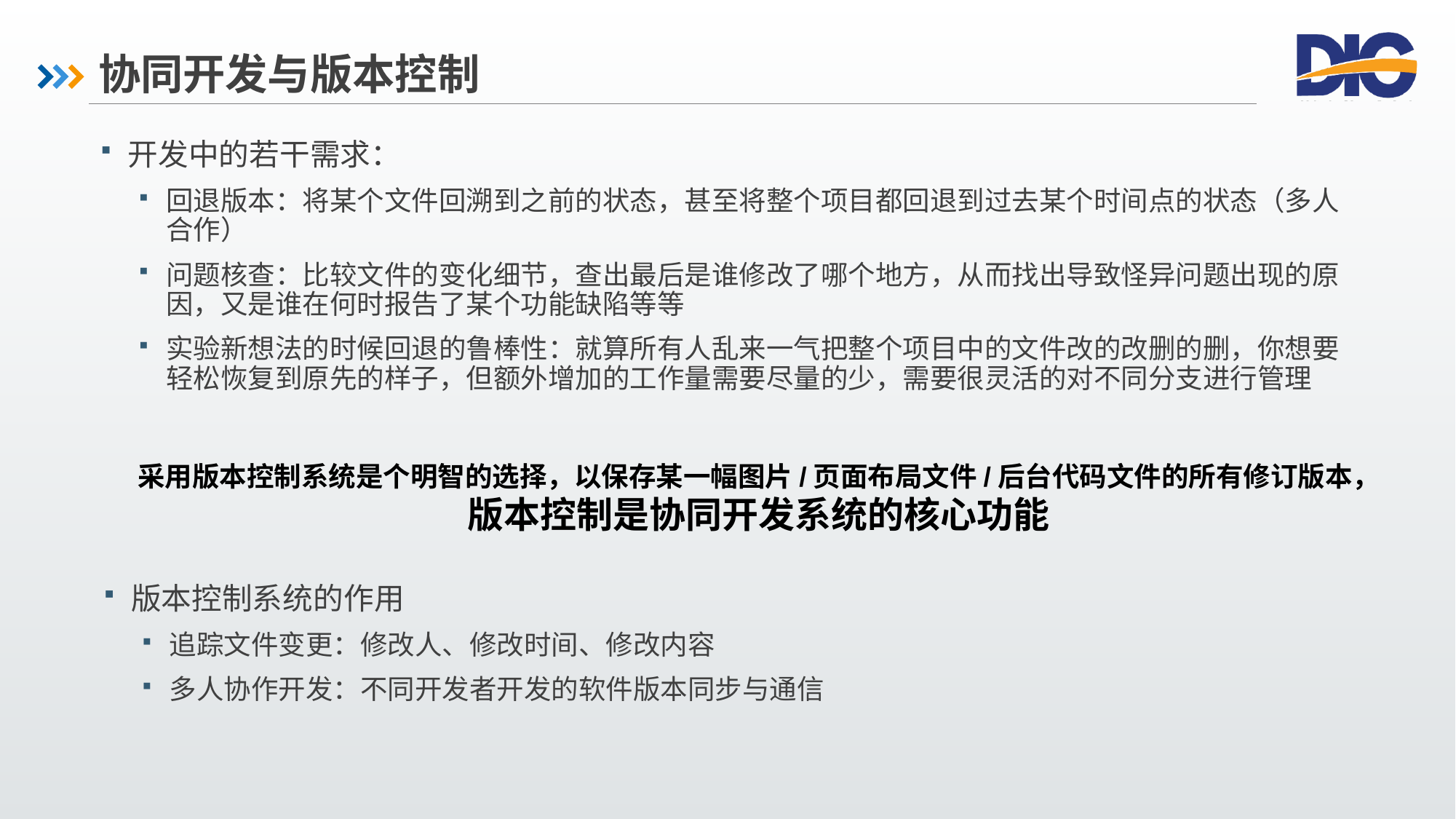

# 协同开发与版本控制
开发中的若干需求：
回退版本：将某个文件回溯到之前的状态，甚至将整个项目都回退到过去某个时间点的状态（多人合作）
问题核查：比较文件的变化细节，查出最后是谁修改了哪个地方，从而找出导致怪异问题出现的原因，又是谁在何时报告了某个功能缺陷等等
实验新想法的时候回退的鲁棒性：就算所有人乱来一气把整个项目中的文件改的改删的删，你想要轻松恢复到原先的样子，但额外增加的工作量需要尽量的少，需要很灵活的对不同分支进行管理
采用版本控制系统是个明智的选择，以保存某一幅图片/页面布局文件/后台代码文件的所有修订版本，
版本控制是协同开发系统的核心功能
版本控制系统的作用
追踪文件变更：修改人、修改时间、修改内容
多人协作开发：不同开发者开发的软件版本同步与通信